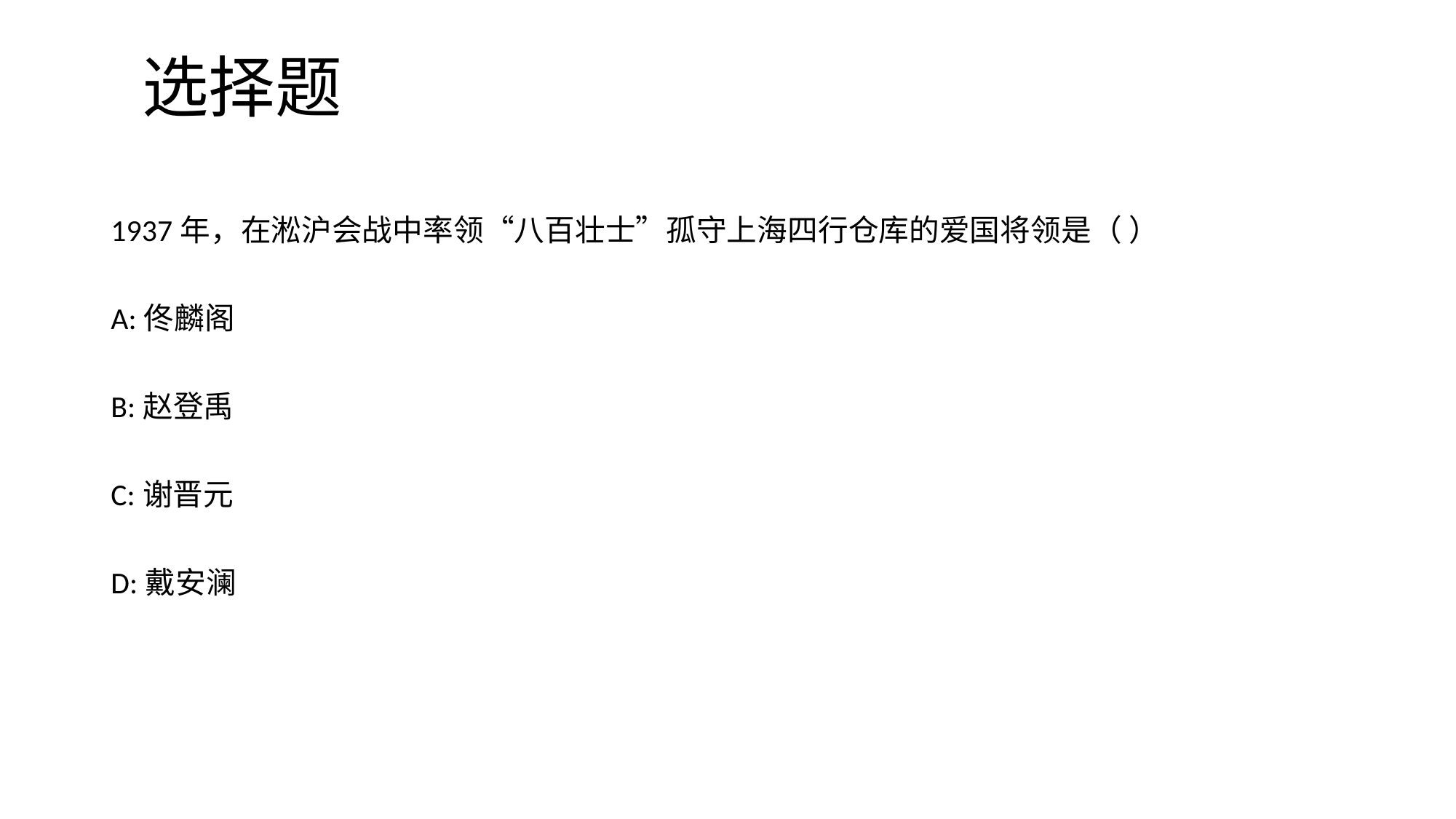

# 选择题
1937年，在淞沪会战中率领“八百壮士”孤守上海四行仓库的爱国将领是（ ）
A:佟麟阁
B:赵登禹
C:谢晋元
D:戴安澜